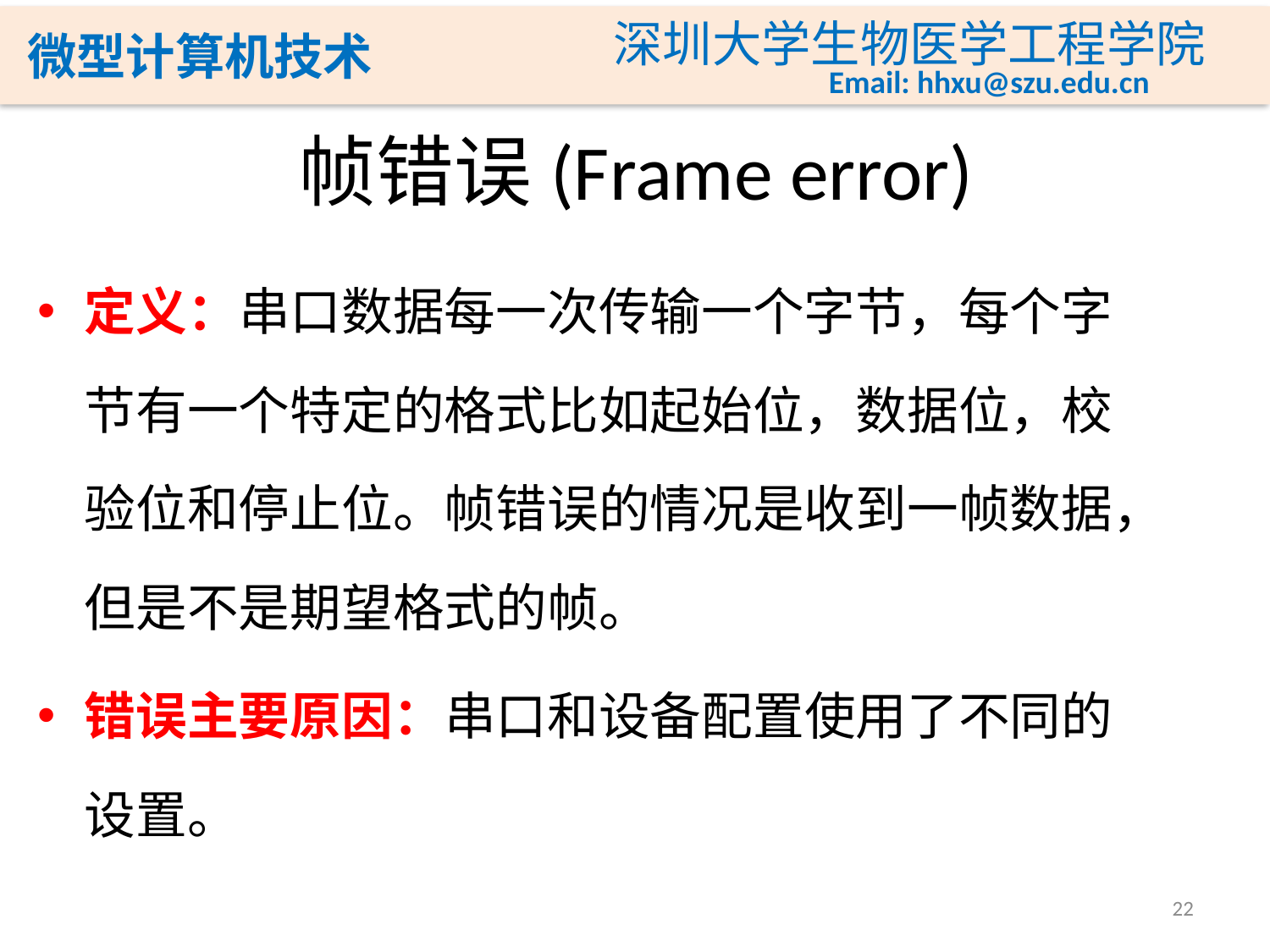

# 帧错误(Frame error)
定义：串口数据每一次传输一个字节，每个字节有一个特定的格式比如起始位，数据位，校验位和停止位。帧错误的情况是收到一帧数据，但是不是期望格式的帧。
错误主要原因：串口和设备配置使用了不同的设置。
22